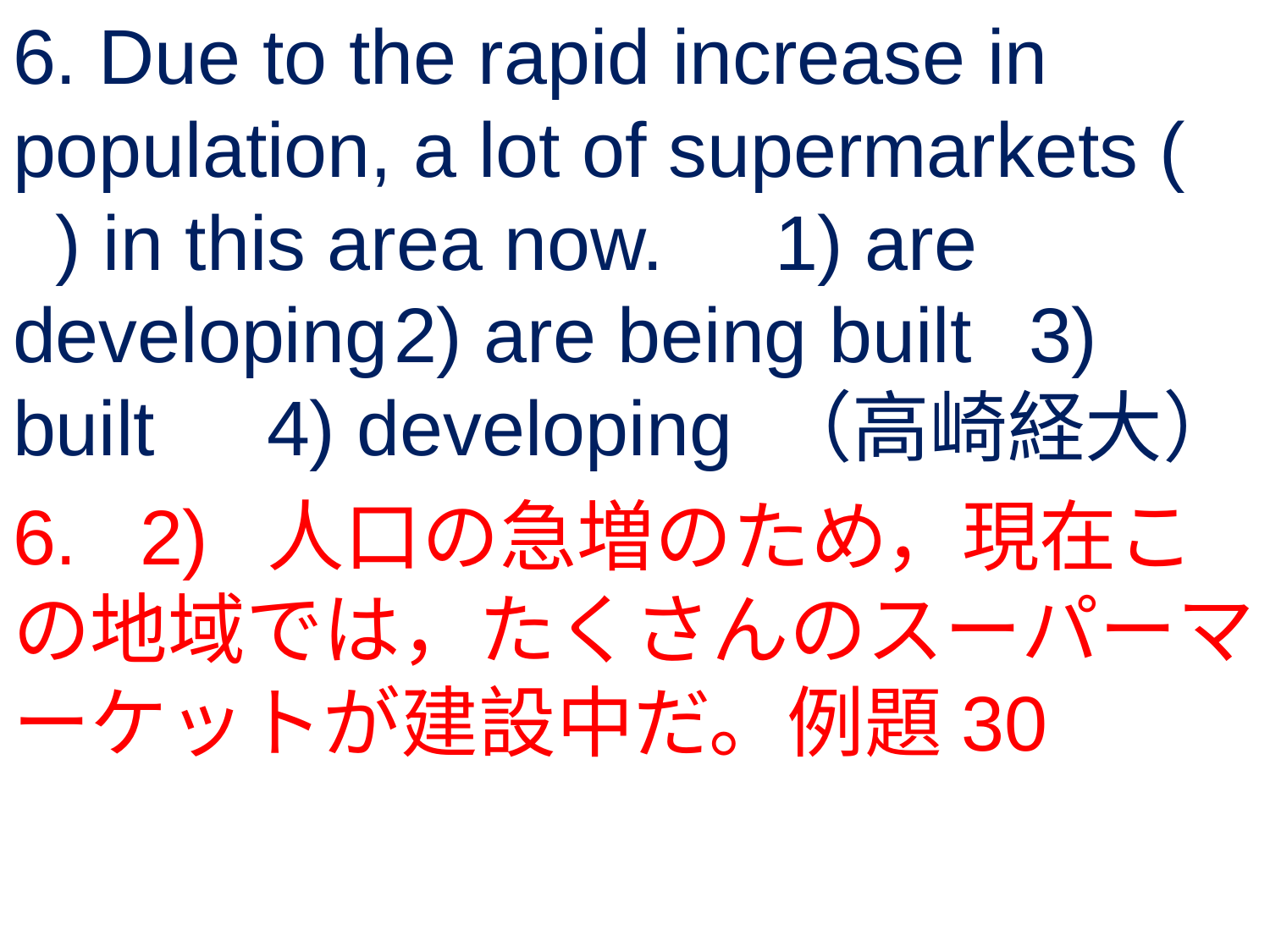

# 6. Due to the rapid increase in population, a lot of supermarkets (      ) in this area now.	1) are developing	2) are being built	3) built	4) developing	（高崎経大）
6.	2) 	人口の急増のため，現在この地域では，たくさんのスーパーマーケットが建設中だ。例題30